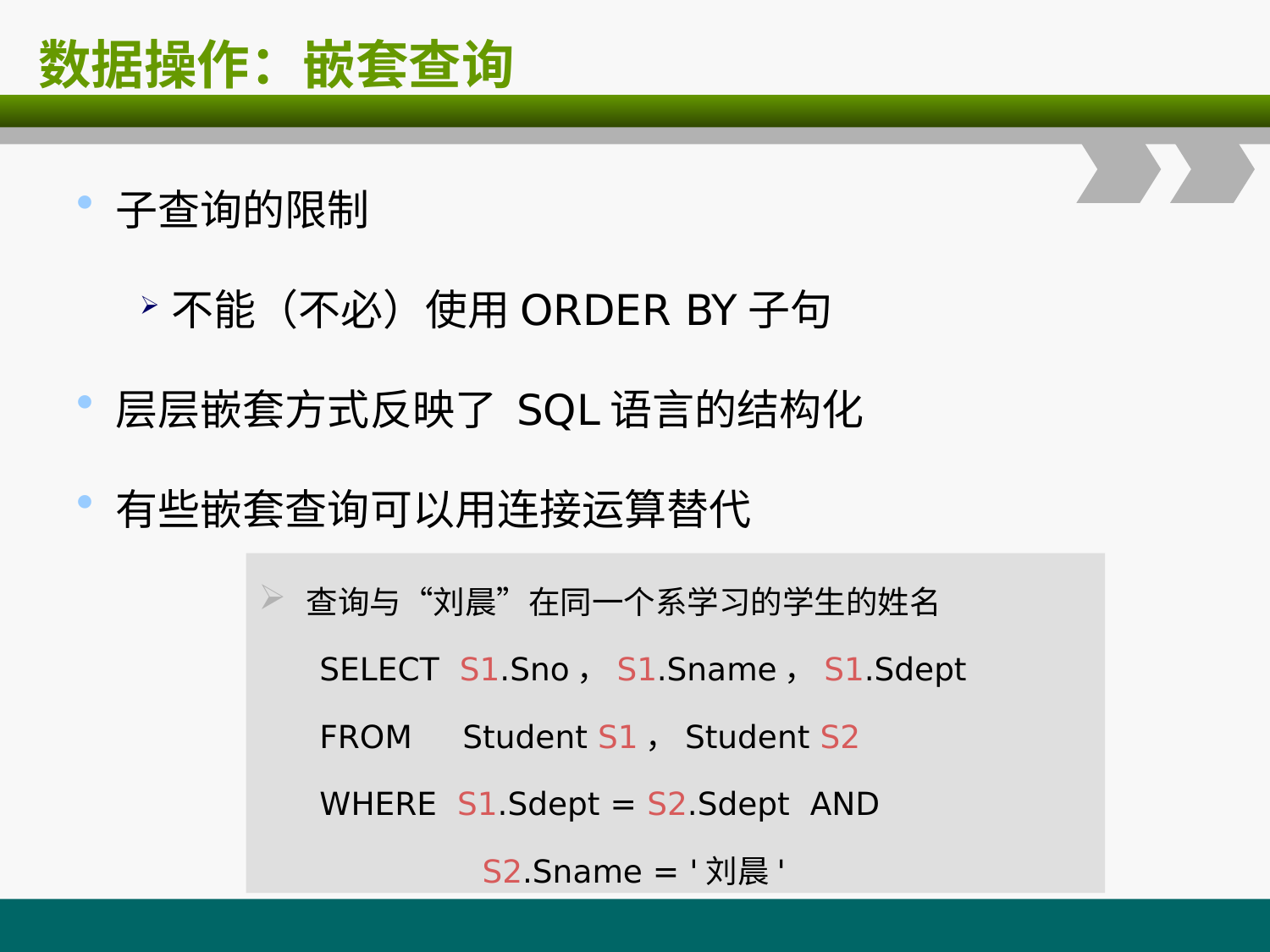

# 数据操作：嵌套查询
子查询的限制
不能（不必）使用ORDER BY子句
层层嵌套方式反映了 SQL语言的结构化
有些嵌套查询可以用连接运算替代
查询与“刘晨”在同一个系学习的学生的姓名
      SELECT  S1.Sno，S1.Sname，S1.Sdept
      FROM     Student S1，Student S2
      WHERE  S1.Sdept = S2.Sdept  AND
                      S2.Sname = '刘晨'